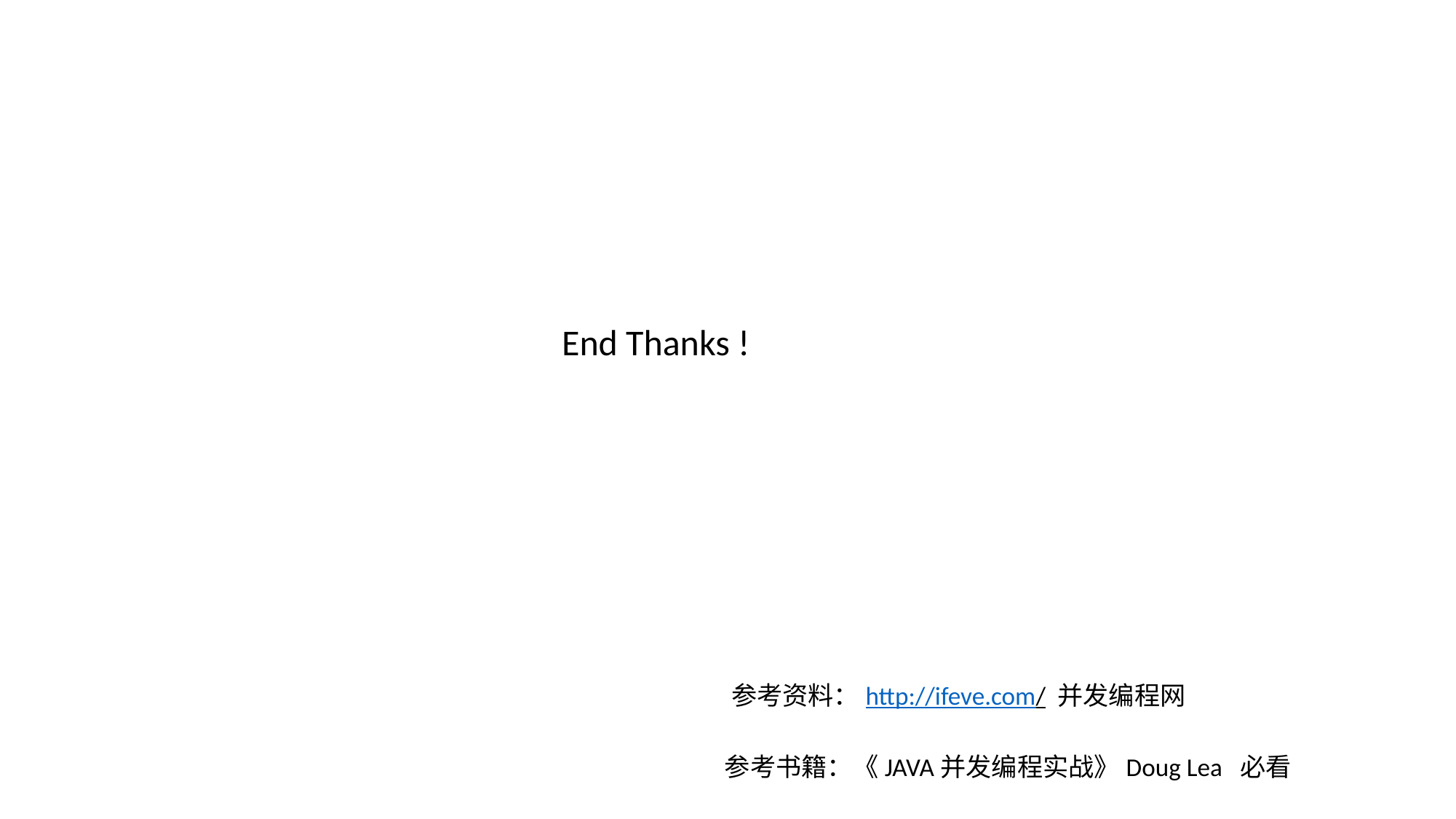

End Thanks !
参考资料：http://ifeve.com/ 并发编程网
参考书籍：《JAVA并发编程实战》Doug Lea  必看